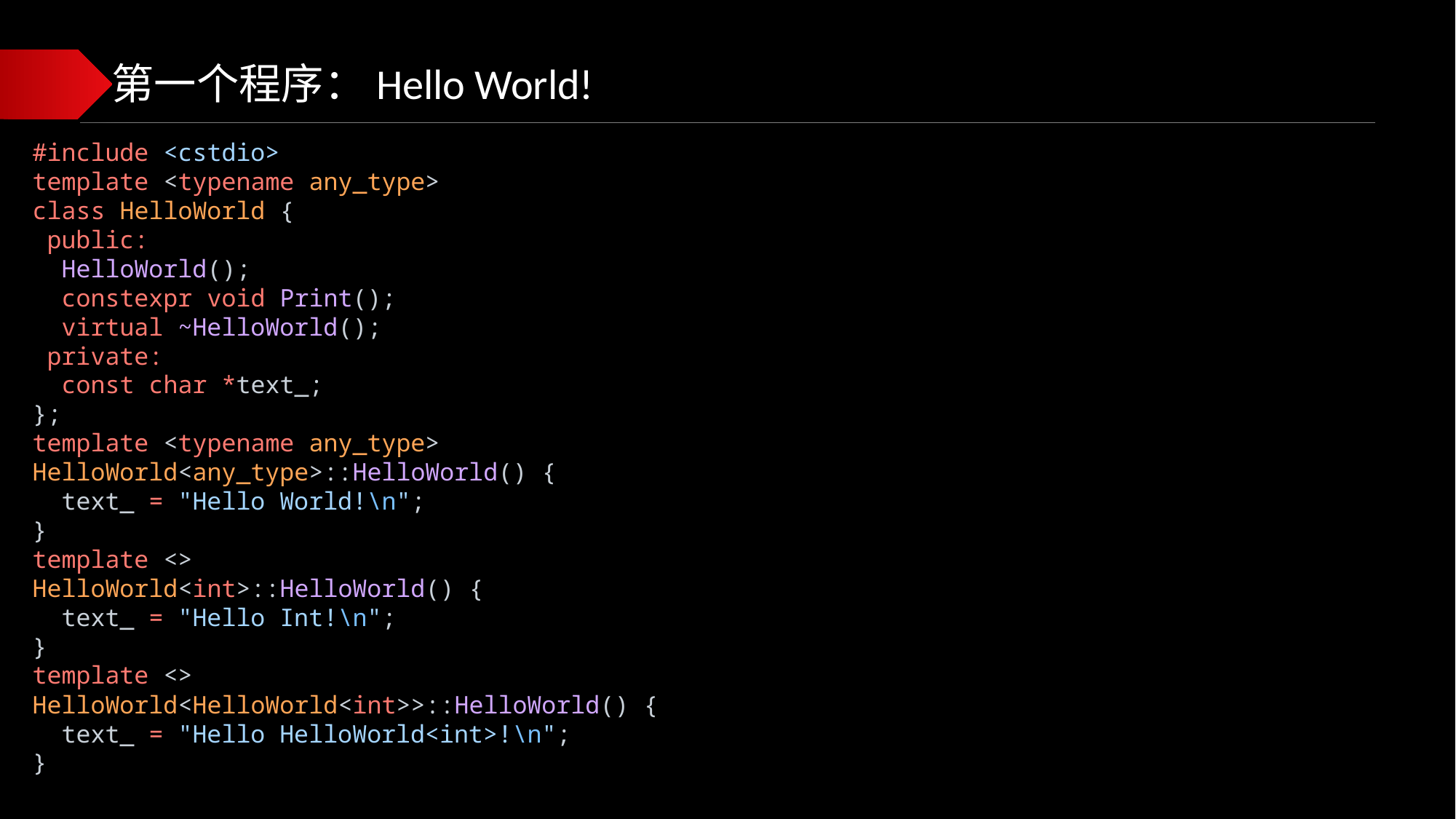

第一个程序：Hello World!
#include <cstdio>
template <typename any_type>
class HelloWorld {
 public:
  HelloWorld();
  constexpr void Print();
  virtual ~HelloWorld();
 private:
  const char *text_;
};
template <typename any_type>
HelloWorld<any_type>::HelloWorld() {
  text_ = "Hello World!\n";
}
template <>
HelloWorld<int>::HelloWorld() {
  text_ = "Hello Int!\n";
}
template <>
HelloWorld<HelloWorld<int>>::HelloWorld() {
  text_ = "Hello HelloWorld<int>!\n";
}